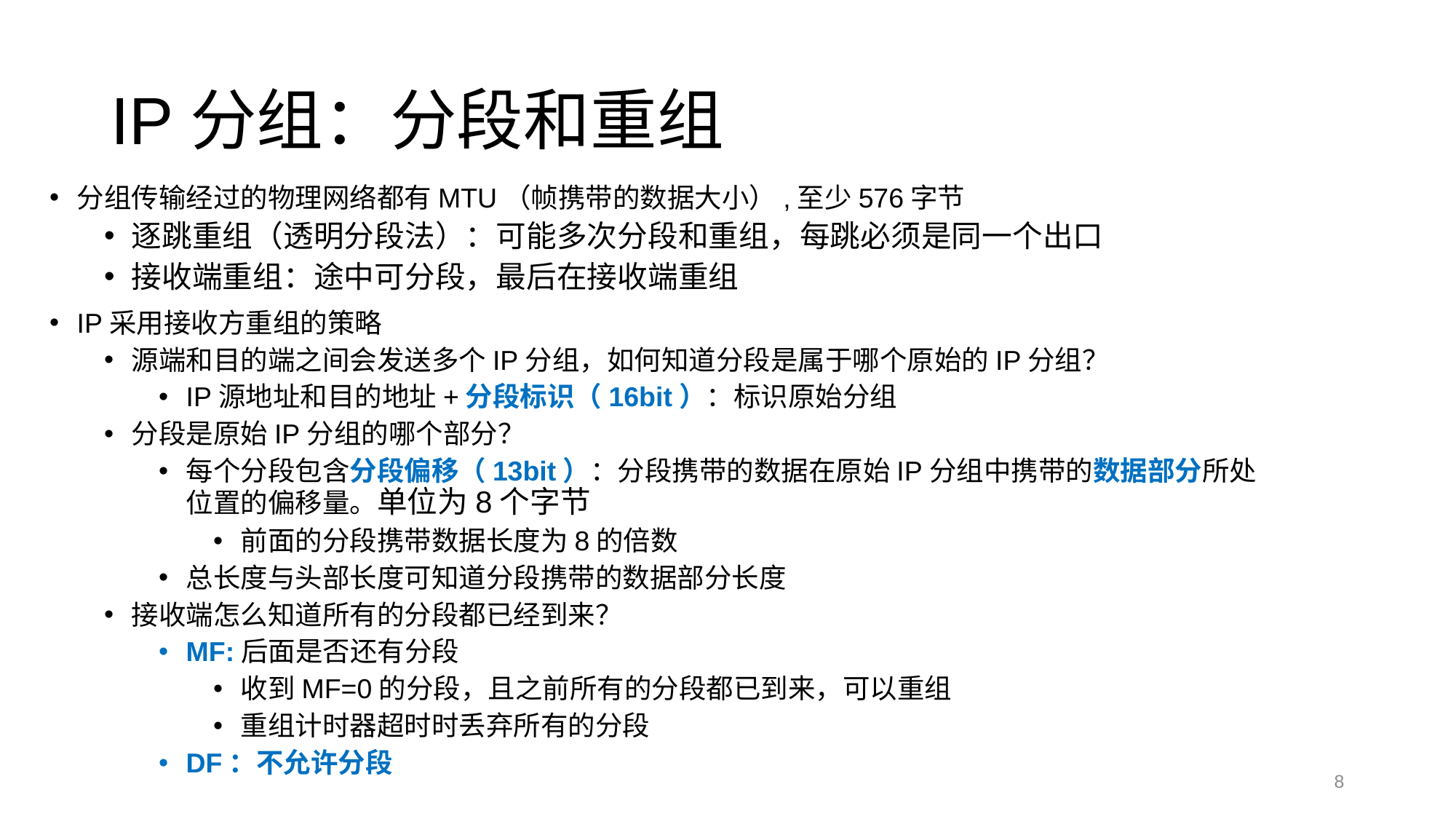

# IP分组：分段和重组
分组传输经过的物理网络都有MTU（帧携带的数据大小）,至少576字节
逐跳重组（透明分段法）：可能多次分段和重组，每跳必须是同一个出口
接收端重组：途中可分段，最后在接收端重组
IP采用接收方重组的策略
源端和目的端之间会发送多个IP分组，如何知道分段是属于哪个原始的IP分组？
IP源地址和目的地址+分段标识（16bit）：标识原始分组
分段是原始IP分组的哪个部分？
每个分段包含分段偏移（13bit）：分段携带的数据在原始IP分组中携带的数据部分所处位置的偏移量。单位为8个字节
前面的分段携带数据长度为8的倍数
总长度与头部长度可知道分段携带的数据部分长度
接收端怎么知道所有的分段都已经到来？
MF:后面是否还有分段
收到MF=0的分段，且之前所有的分段都已到来，可以重组
重组计时器超时时丢弃所有的分段
DF：不允许分段

8